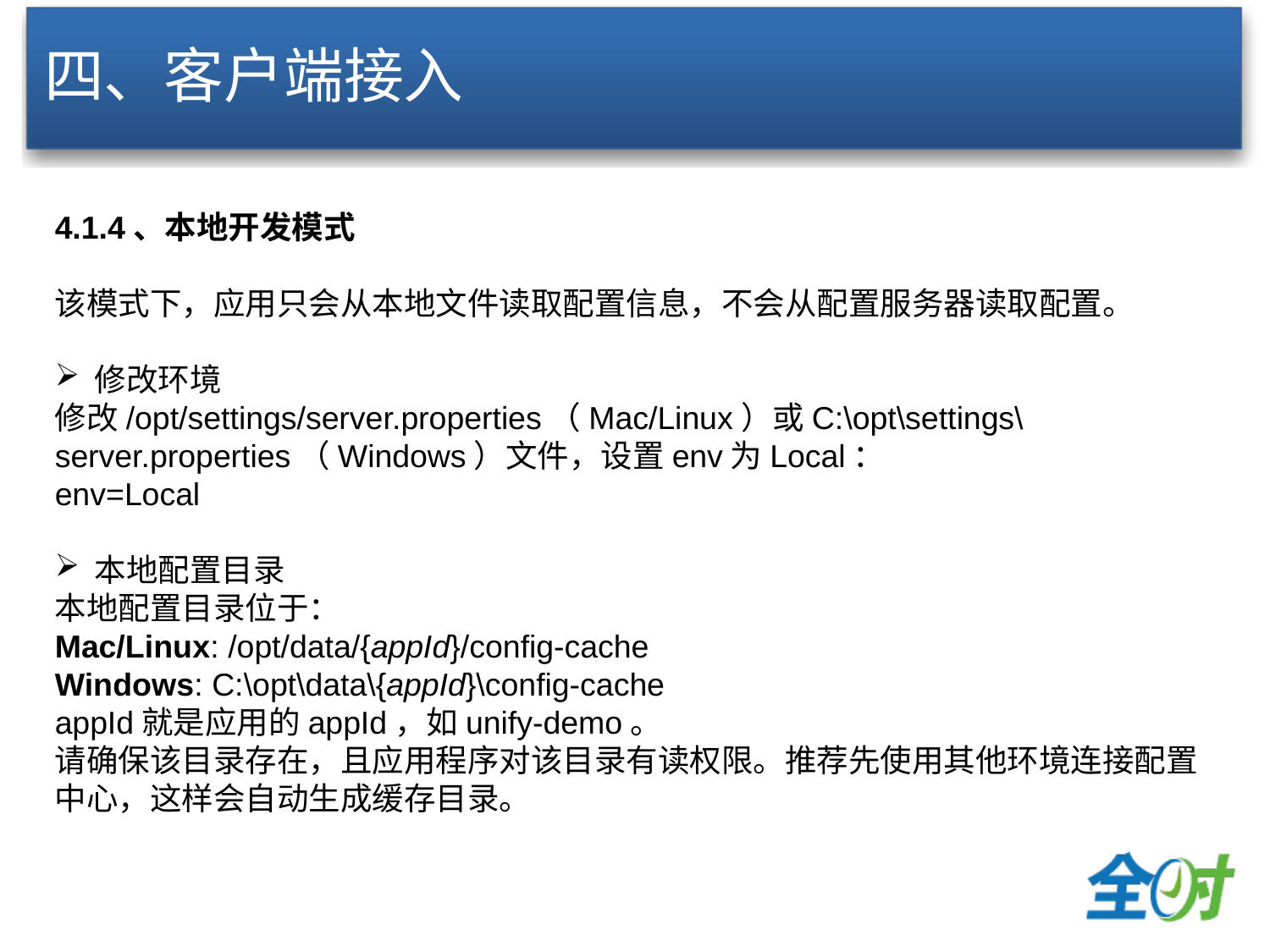

# 四、客户端接入
4.1.4、本地开发模式

该模式下，应用只会从本地文件读取配置信息，不会从配置服务器读取配置。

修改环境
修改/opt/settings/server.properties（Mac/Linux）或C:\opt\settings\server.properties（Windows）文件，设置env为Local：
env=Local

本地配置目录
本地配置目录位于：
Mac/Linux: /opt/data/{appId}/config-cache
Windows: C:\opt\data\{appId}\config-cache
appId就是应用的appId，如unify-demo。
请确保该目录存在，且应用程序对该目录有读权限。推荐先使用其他环境连接配置中心，这样会自动生成缓存目录。